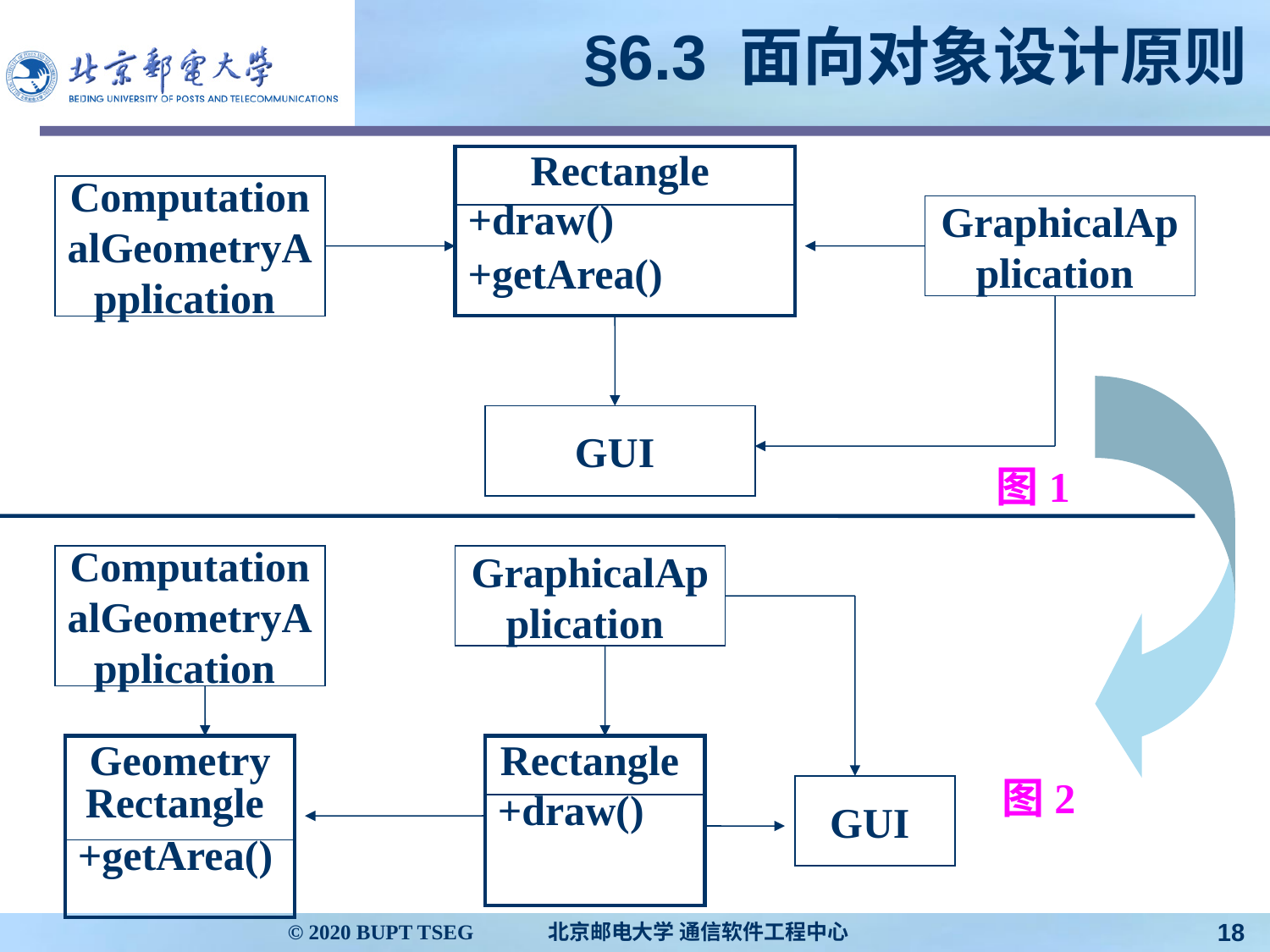

# §6.3 面向对象设计原则
| Rectangle |
| --- |
| +draw() +getArea() |
ComputationalGeometryApplication
GraphicalApplication

GUI

图1

ComputationalGeometryApplication
GraphicalApplication

| GeometryRectangle |
| --- |
| +getArea() |
| Rectangle |
| --- |
| +draw() |
图2
GUI

© 2020 BUPT TSEG             北京邮电大学 通信软件工程中心